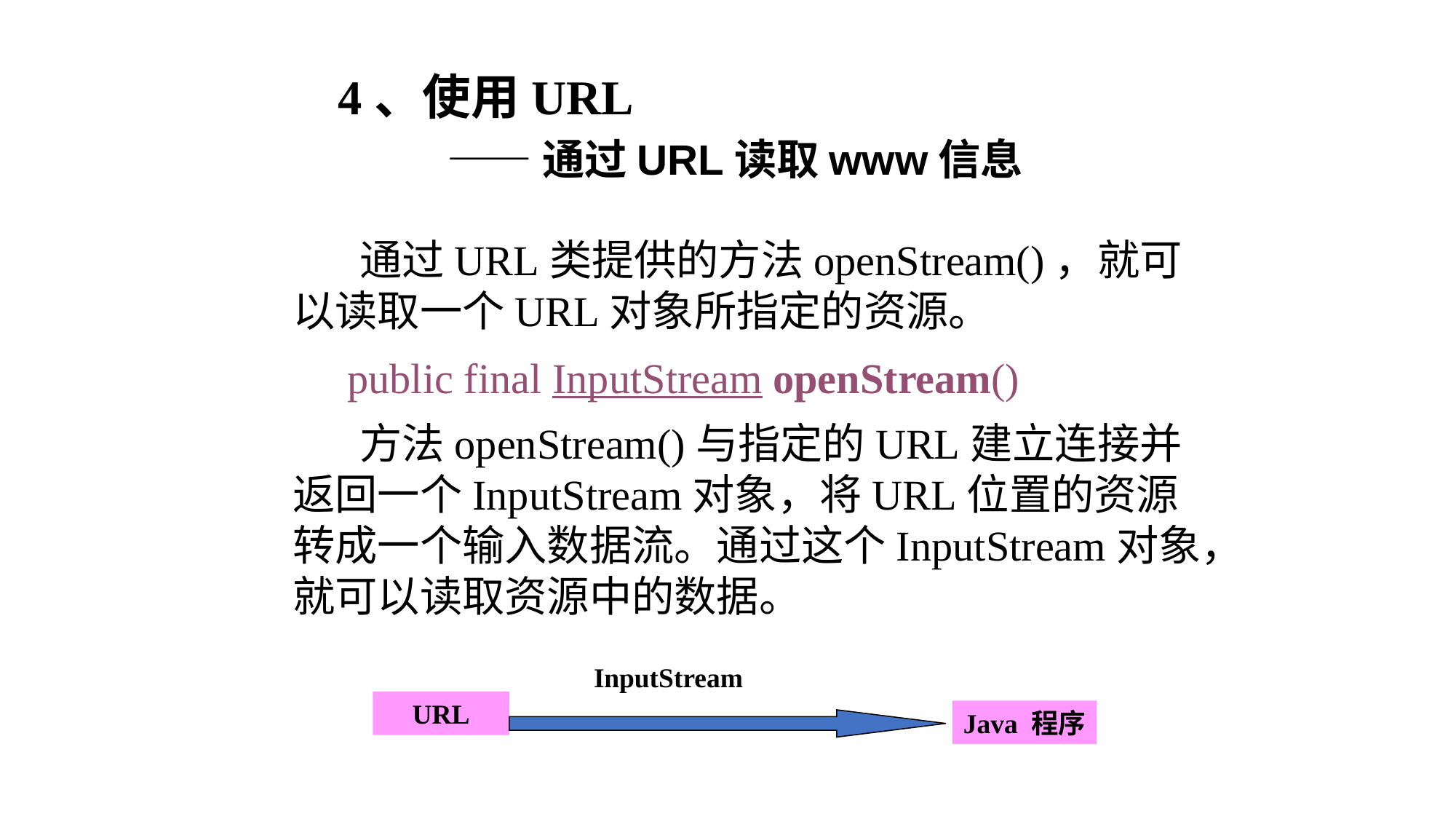

4、使用URL
	——通过URL读取www信息
      通过URL类提供的方法openStream()，就可以读取一个URL对象所指定的资源。

public final InputStream openStream()

      方法openStream()与指定的URL建立连接并返回一个InputStream对象，将URL位置的资源转成一个输入数据流。通过这个InputStream对象，就可以读取资源中的数据。
InputStream
URL
Java 程序